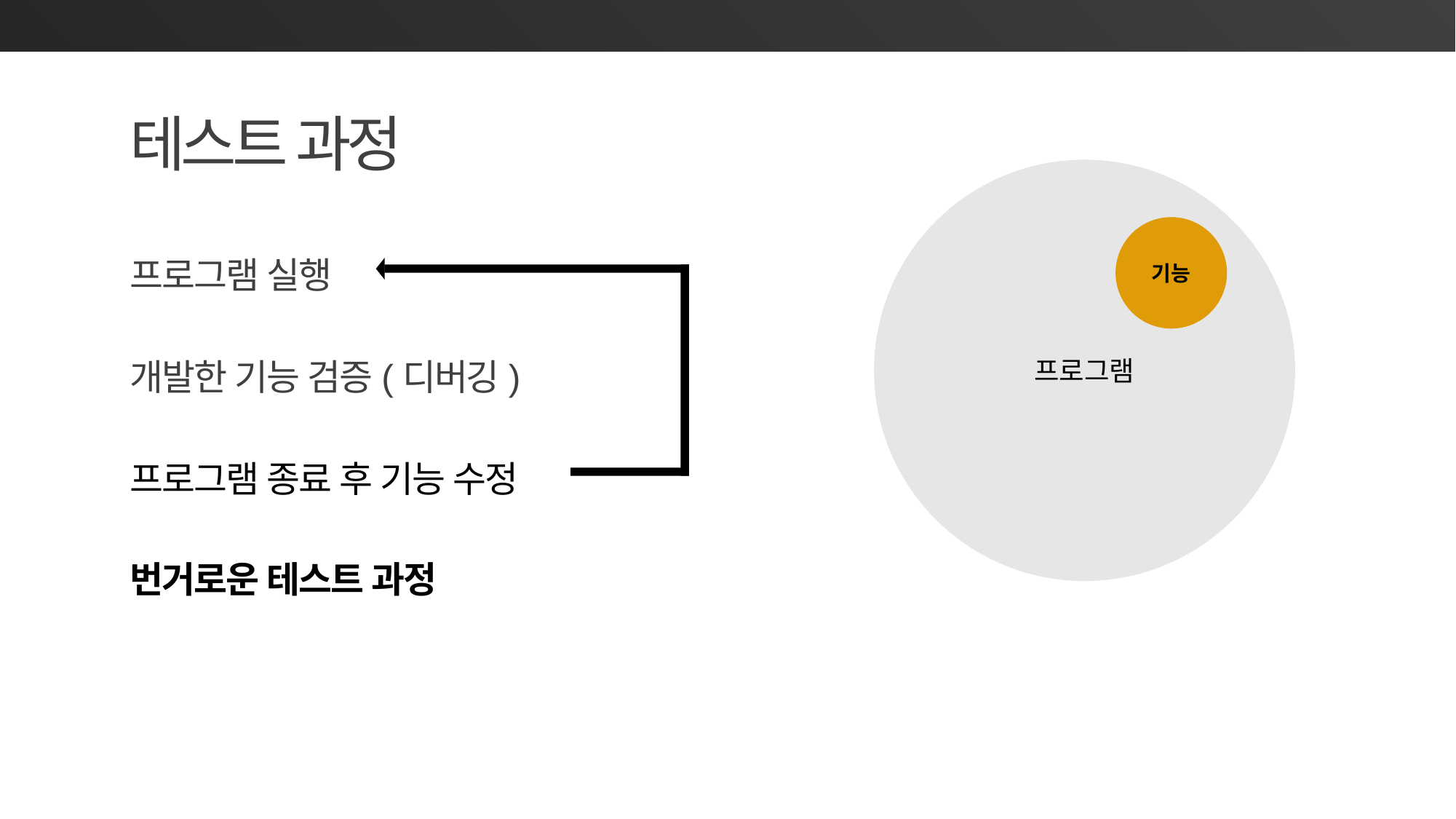

테스트 과정
프로그램
기능
프로그램 실행

개발한 기능 검증(디버깅)

프로그램 종료 후 기능 수정

번거로운 테스트 과정